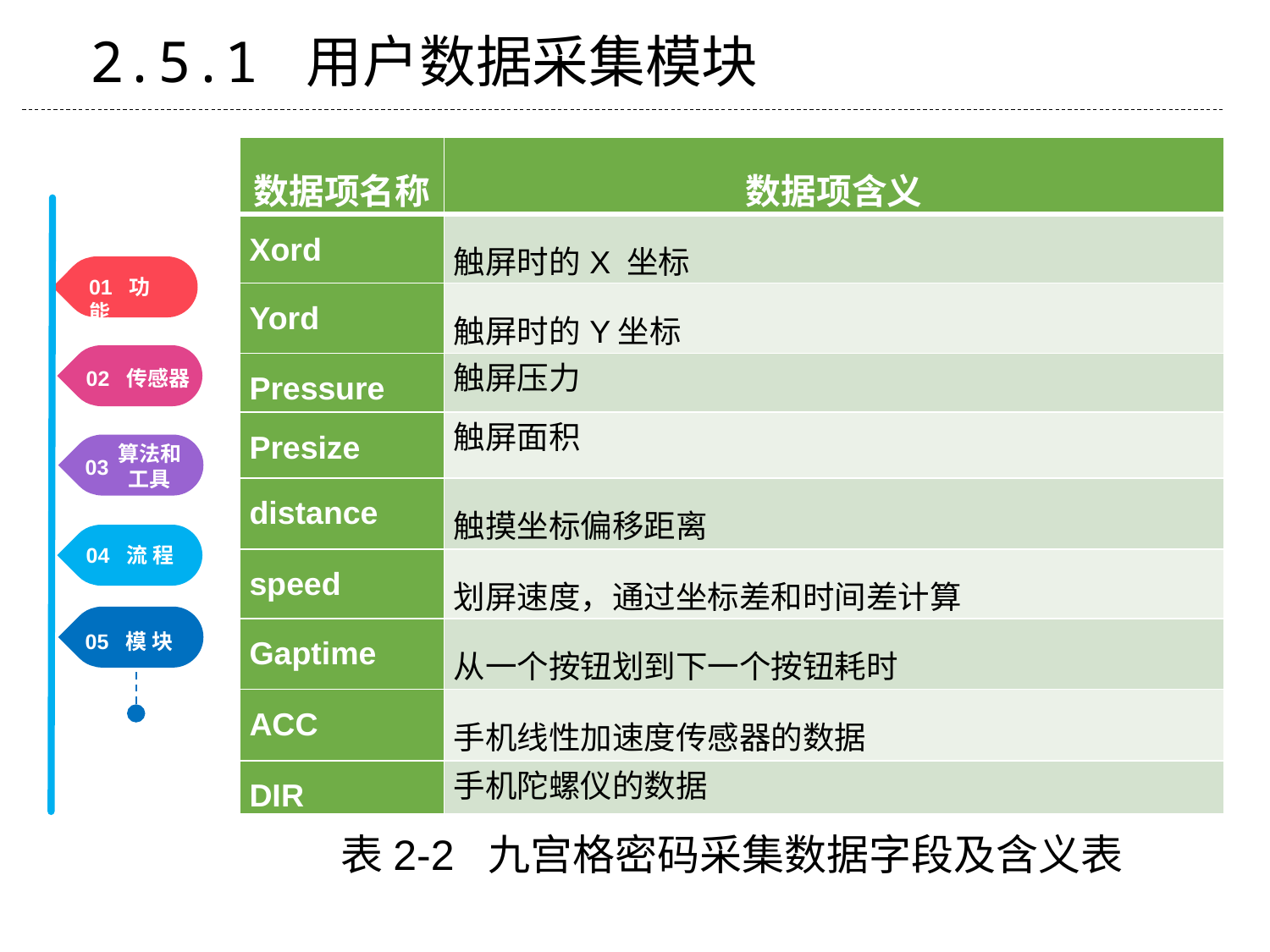

2.5.1 用户数据采集模块
| 数据项名称 | 数据项含义 |
| --- | --- |
| Xord | 触屏时的X 坐标 |
| Yord | 触屏时的Y坐标 |
| Pressure | 触屏压力 |
| Presize | 触屏面积 |
| distance | 触摸坐标偏移距离 |
| speed | 划屏速度，通过坐标差和时间差计算 |
| Gaptime | 从一个按钮划到下一个按钮耗时 |
| ACC | 手机线性加速度传感器的数据 |
| DIR | 手机陀螺仪的数据 |

01  功 能

02  传感器

算法和工具
03

04  流 程

05  模 块

表2-2  九宫格密码采集数据字段及含义表